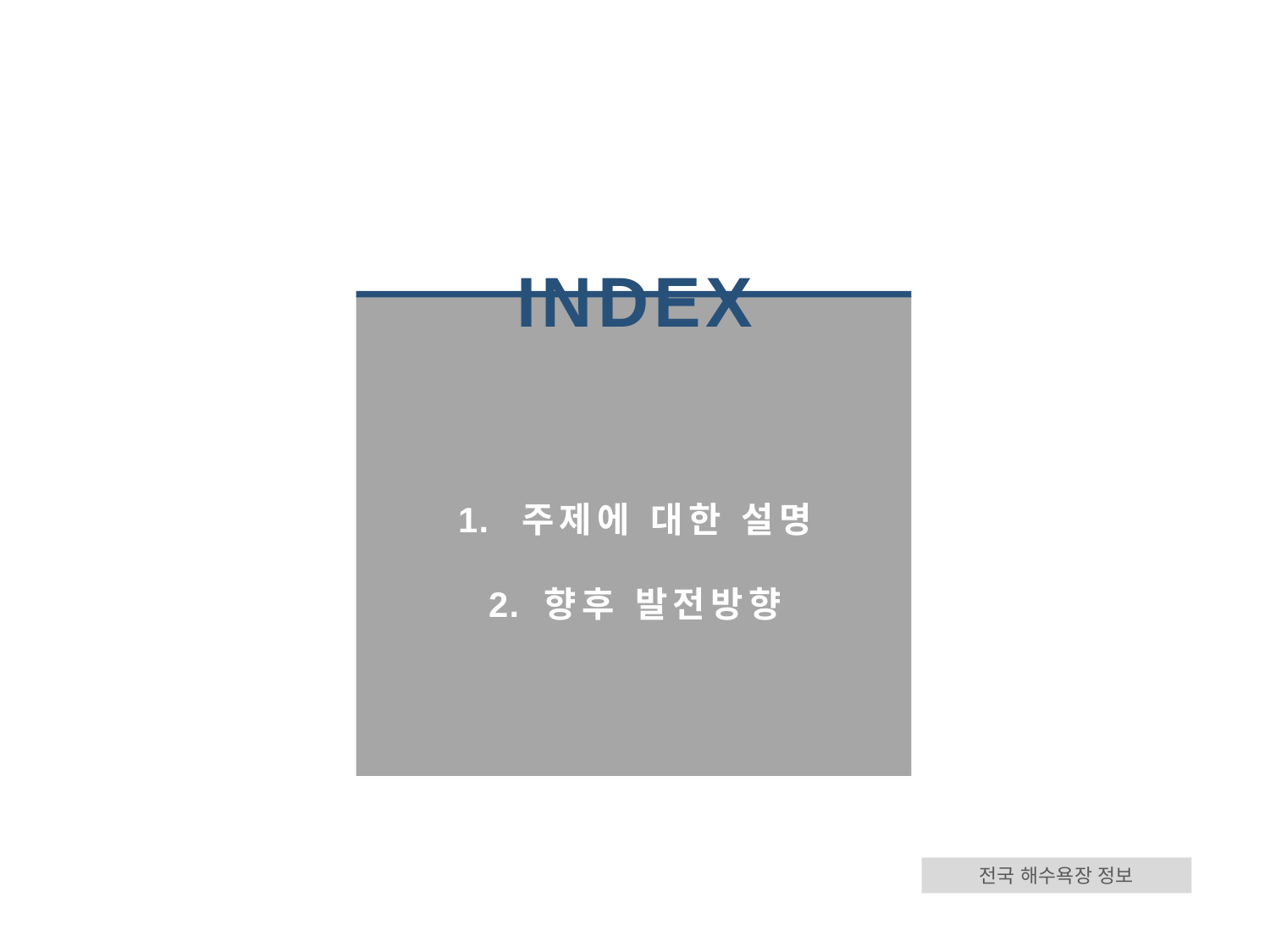

INDEX

주제에 대한 설명
향후 발전방향
전국 해수욕장 정보